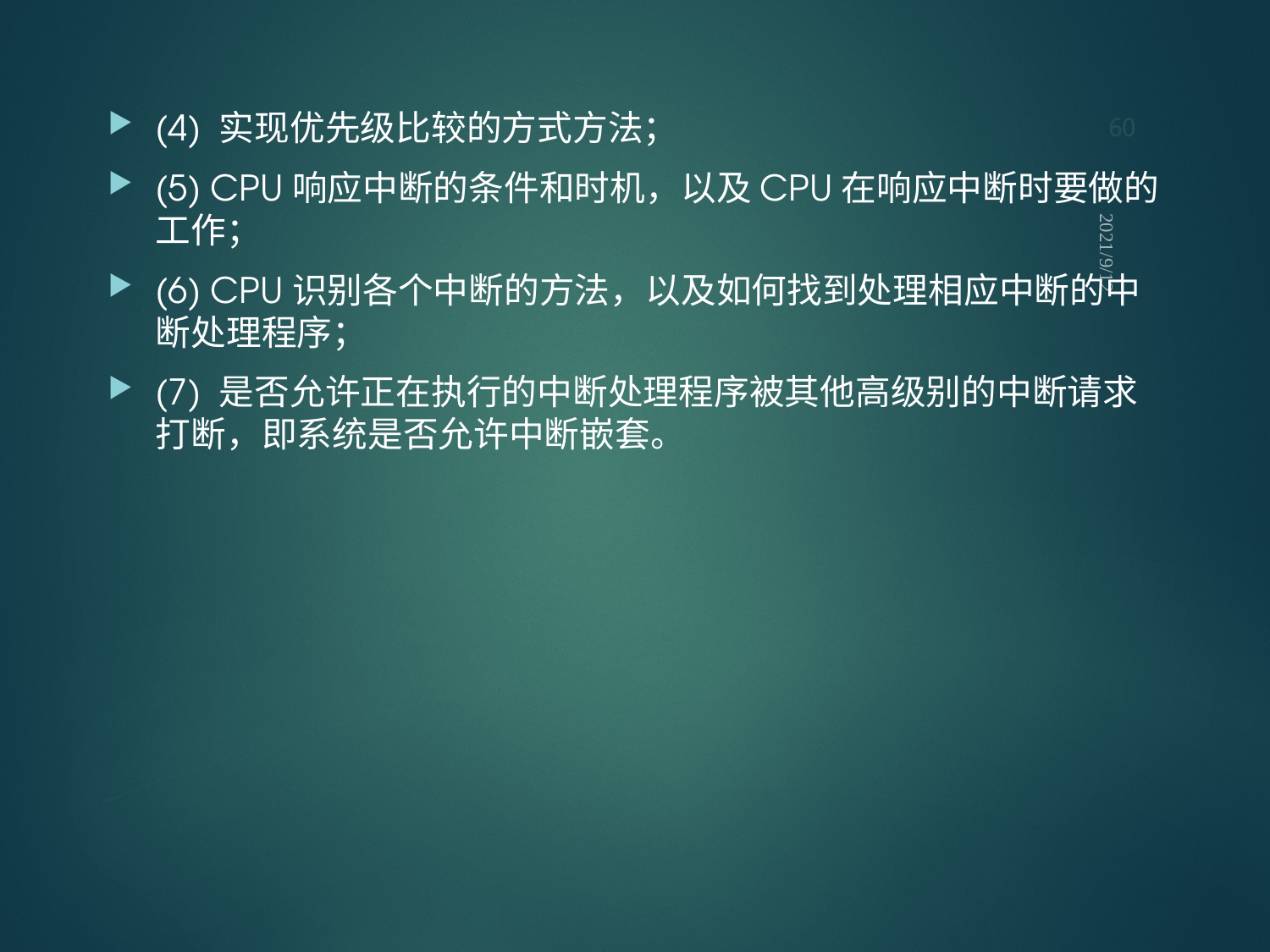

60
(4) 实现优先级比较的方式方法；
(5) CPU响应中断的条件和时机，以及CPU在响应中断时要做的工作；
(6) CPU识别各个中断的方法，以及如何找到处理相应中断的中断处理程序；
(7) 是否允许正在执行的中断处理程序被其他高级别的中断请求打断，即系统是否允许中断嵌套。

2021/9/12